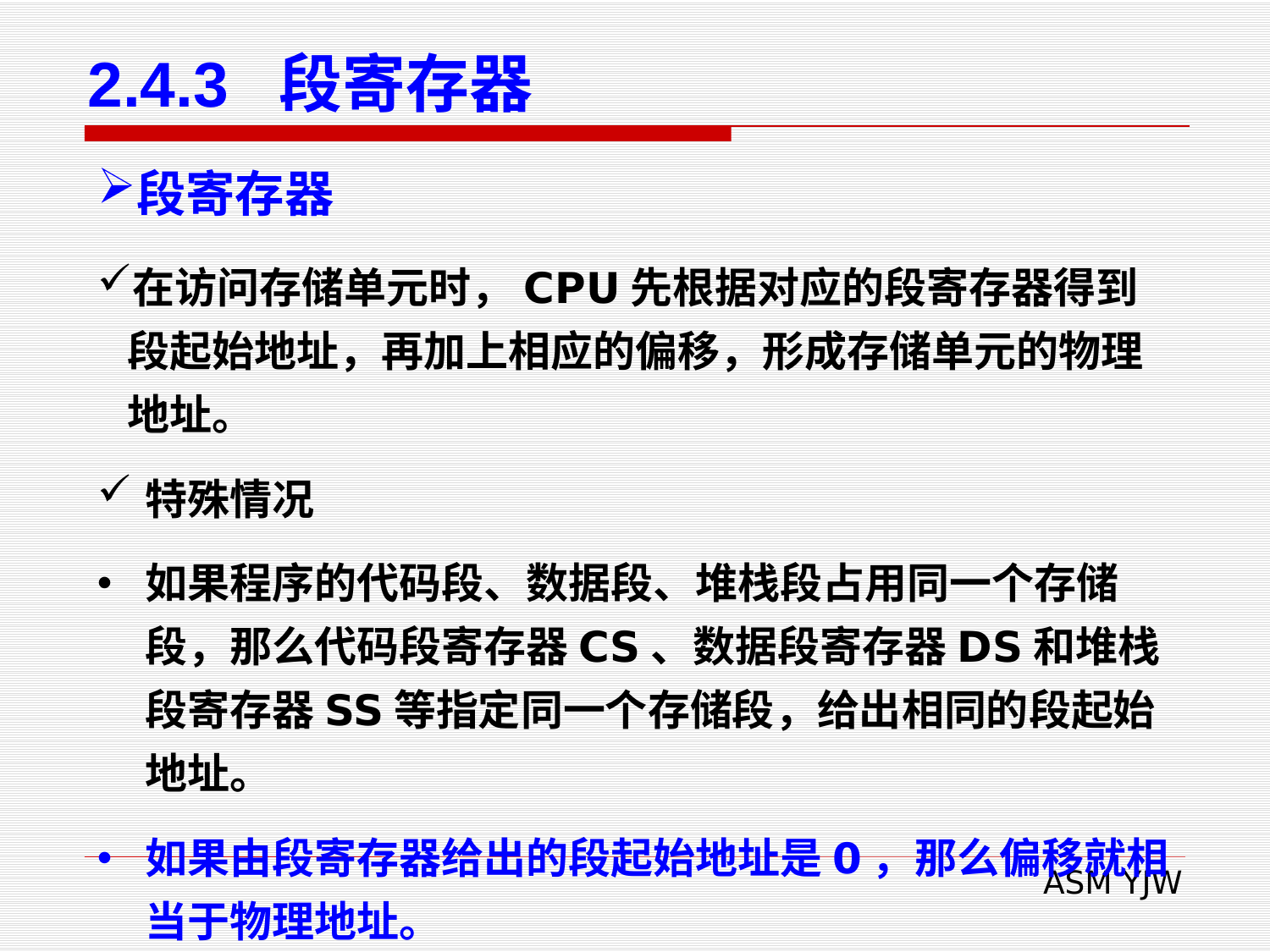

# 2.4.3  段寄存器
段寄存器
在访问存储单元时，CPU先根据对应的段寄存器得到段起始地址，再加上相应的偏移，形成存储单元的物理地址。
特殊情况
如果程序的代码段、数据段、堆栈段占用同一个存储段，那么代码段寄存器CS、数据段寄存器DS和堆栈段寄存器SS等指定同一个存储段，给出相同的段起始地址。
如果由段寄存器给出的段起始地址是0，那么偏移就相当于物理地址。